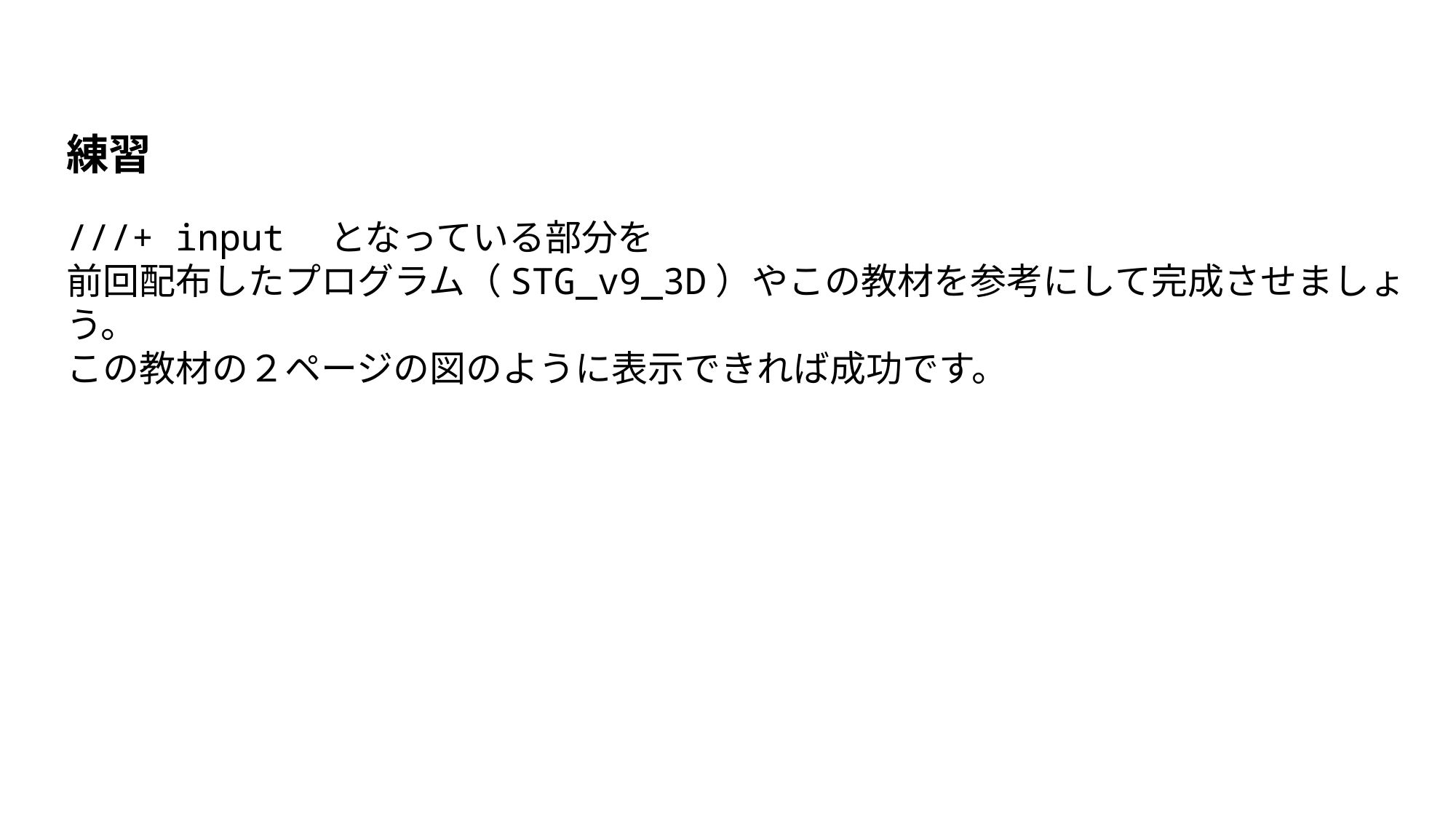

練習

///+ input　となっている部分を
前回配布したプログラム（STG_v9_3D）やこの教材を参考にして完成させましょう。
この教材の２ページの図のように表示できれば成功です。